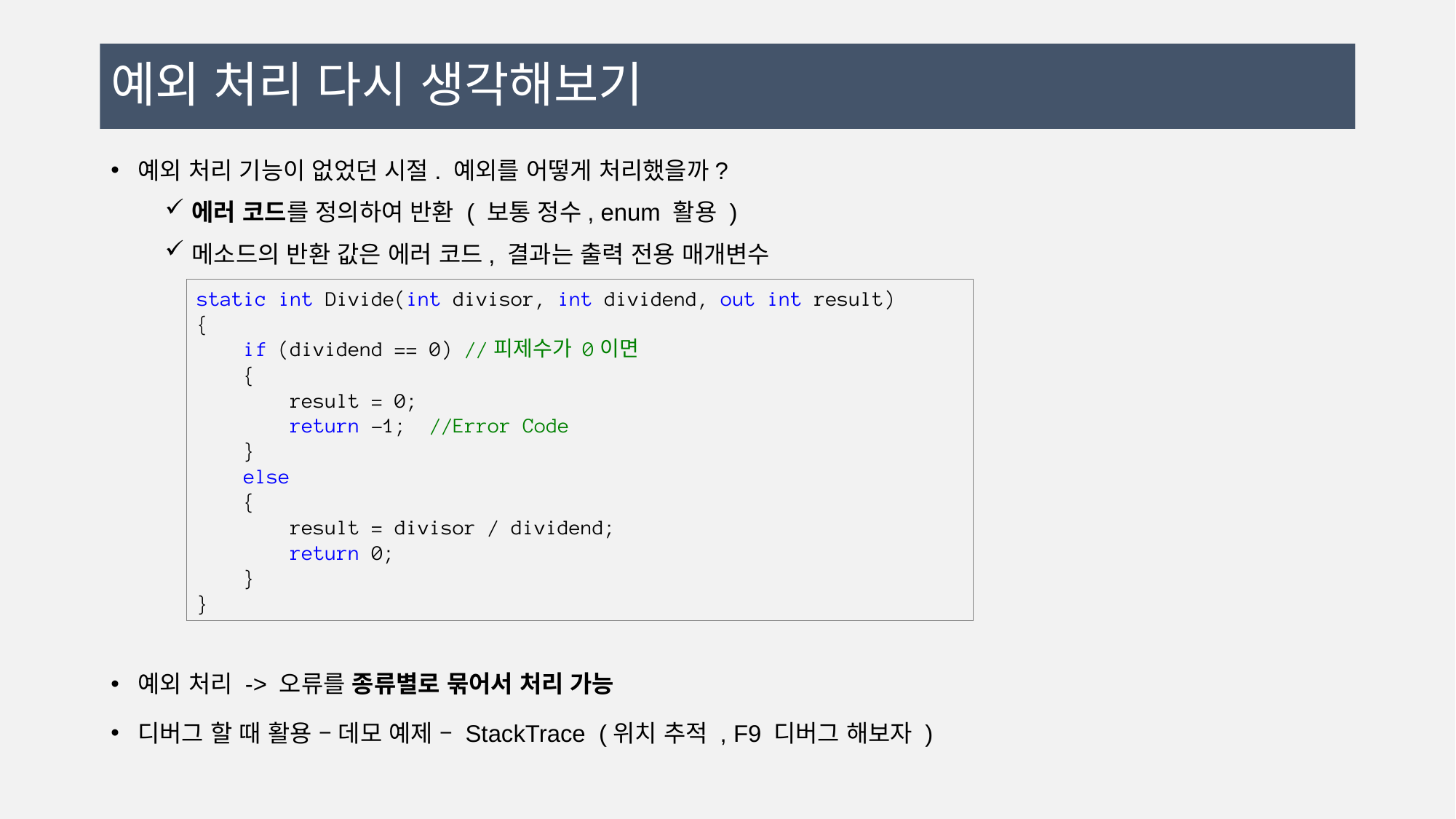

# 예외 처리 다시 생각해보기
예외 처리 기능이 없었던 시절. 예외를 어떻게 처리했을까?
에러 코드를 정의하여 반환 ( 보통 정수, enum 활용 )
메소드의 반환 값은 에러 코드, 결과는 출력 전용 매개변수

예외 처리 -> 오류를 종류별로 묶어서 처리 가능
디버그 할 때 활용 – 데모 예제 – StackTrace  (위치 추적 , F9 디버그 해보자 )
static int Divide(int divisor, int dividend, out int result)
{
    if (dividend == 0) //피제수가 0이면
    {
        result = 0;
        return -1;  //Error Code
    }
    else
    {
        result = divisor / dividend;
        return 0;
    }
}